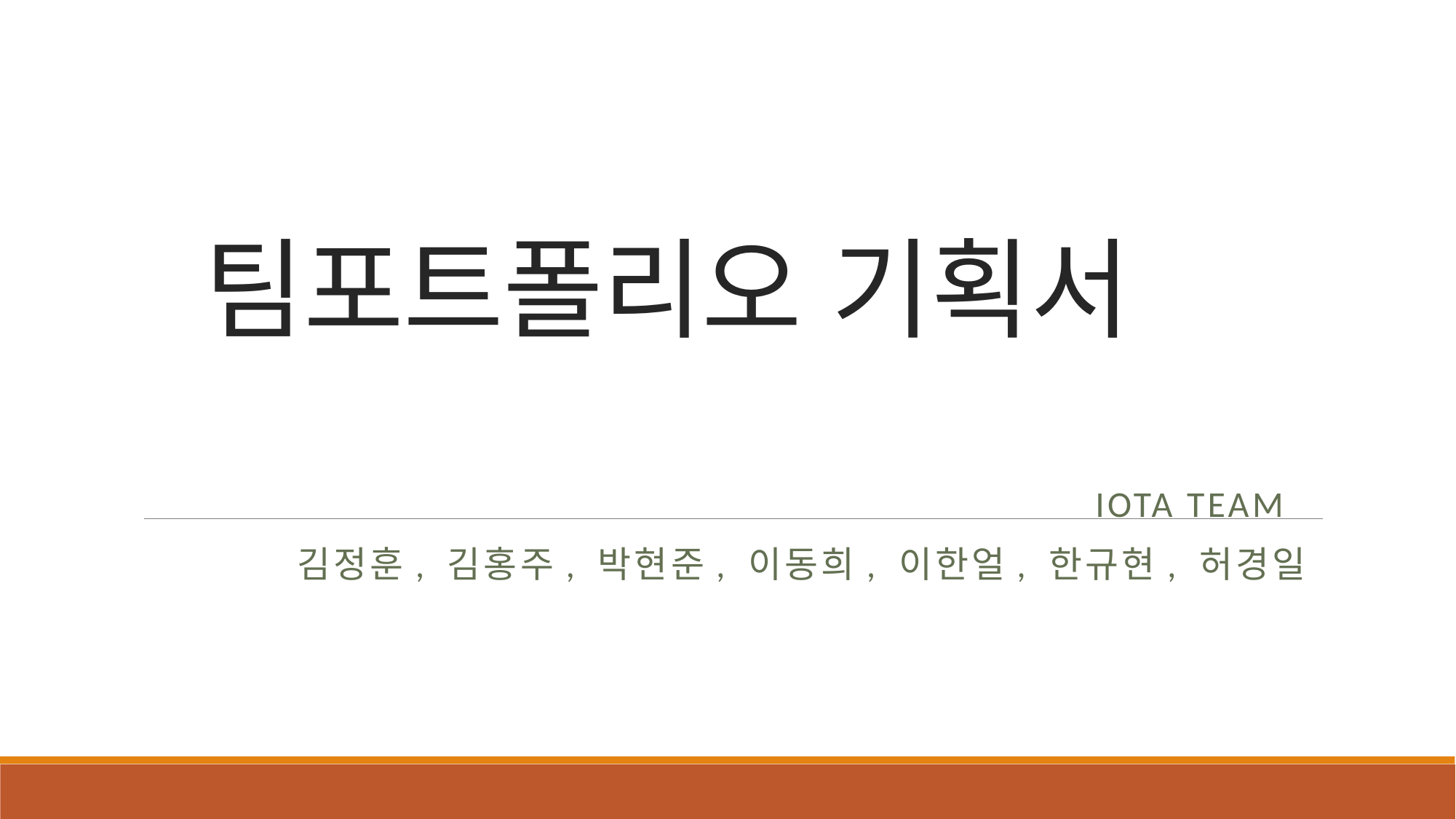

# 팀포트폴리오 기획서
IOTA team
김정훈, 김홍주, 박현준, 이동희, 이한얼, 한규현, 허경일